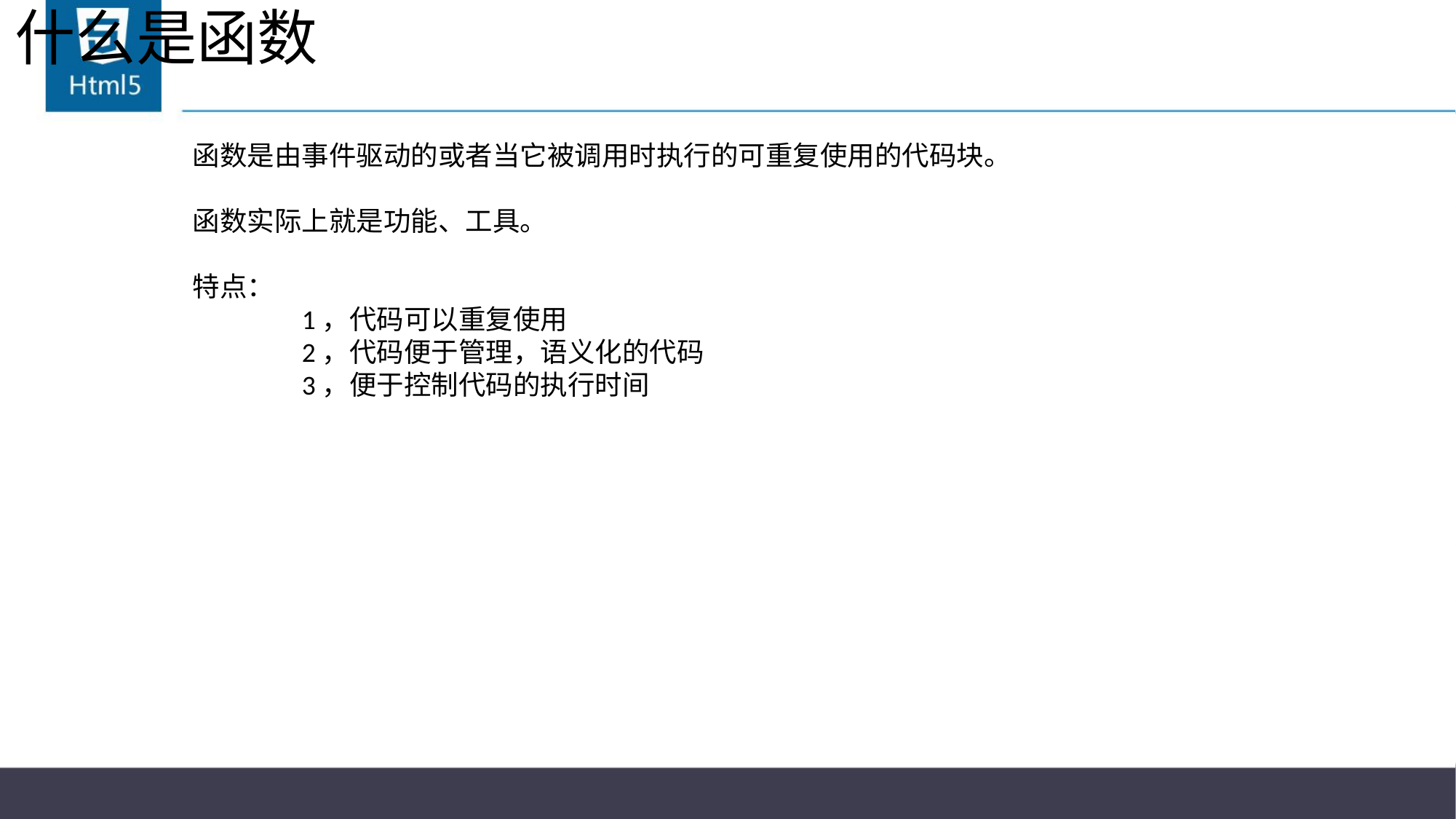

# 什么是函数
函数是由事件驱动的或者当它被调用时执行的可重复使用的代码块。

函数实际上就是功能、工具。

特点：
	1，代码可以重复使用
	2，代码便于管理，语义化的代码
	3，便于控制代码的执行时间